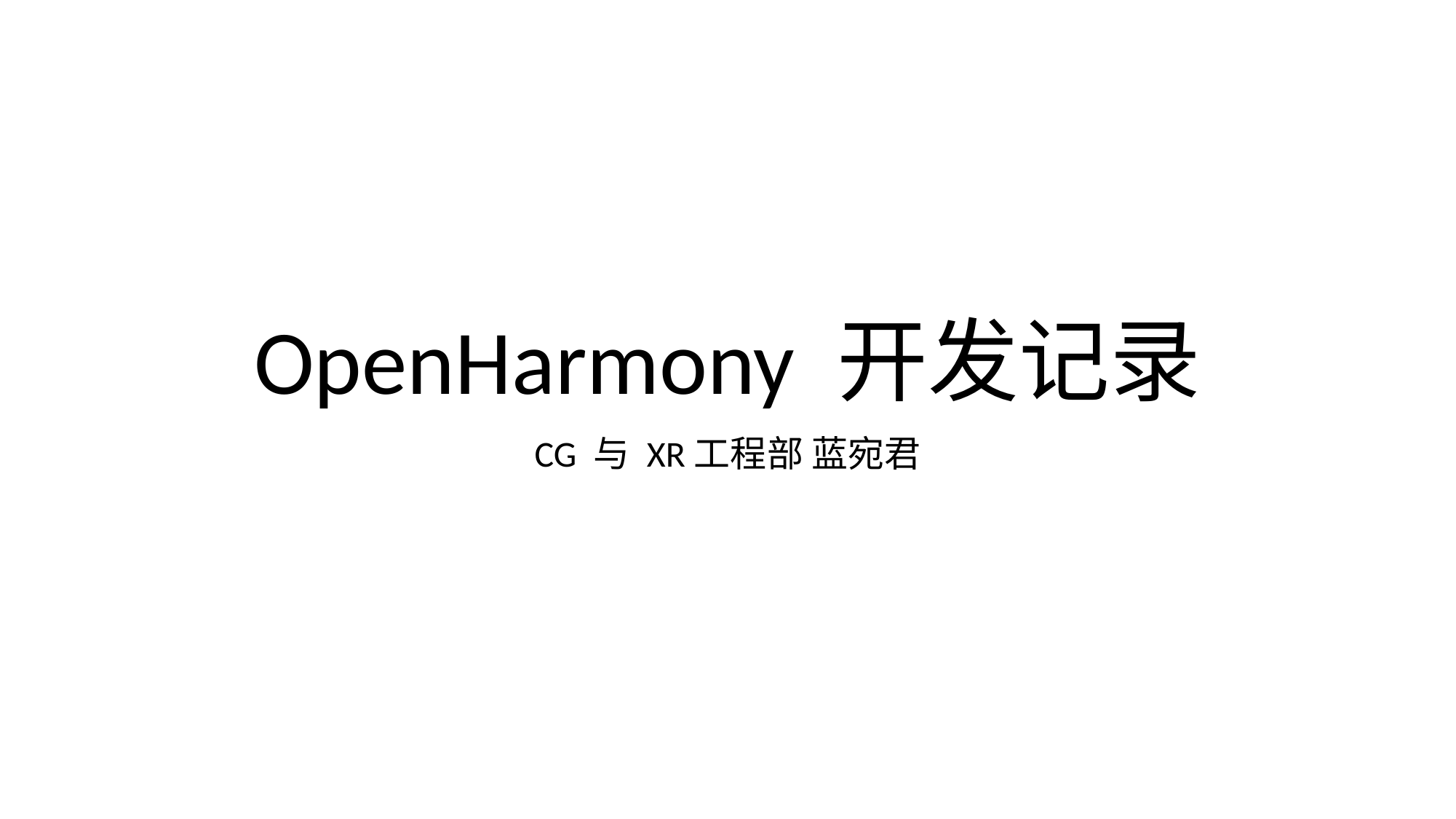

# OpenHarmony 开发记录
CG 与 XR工程部 蓝宛君